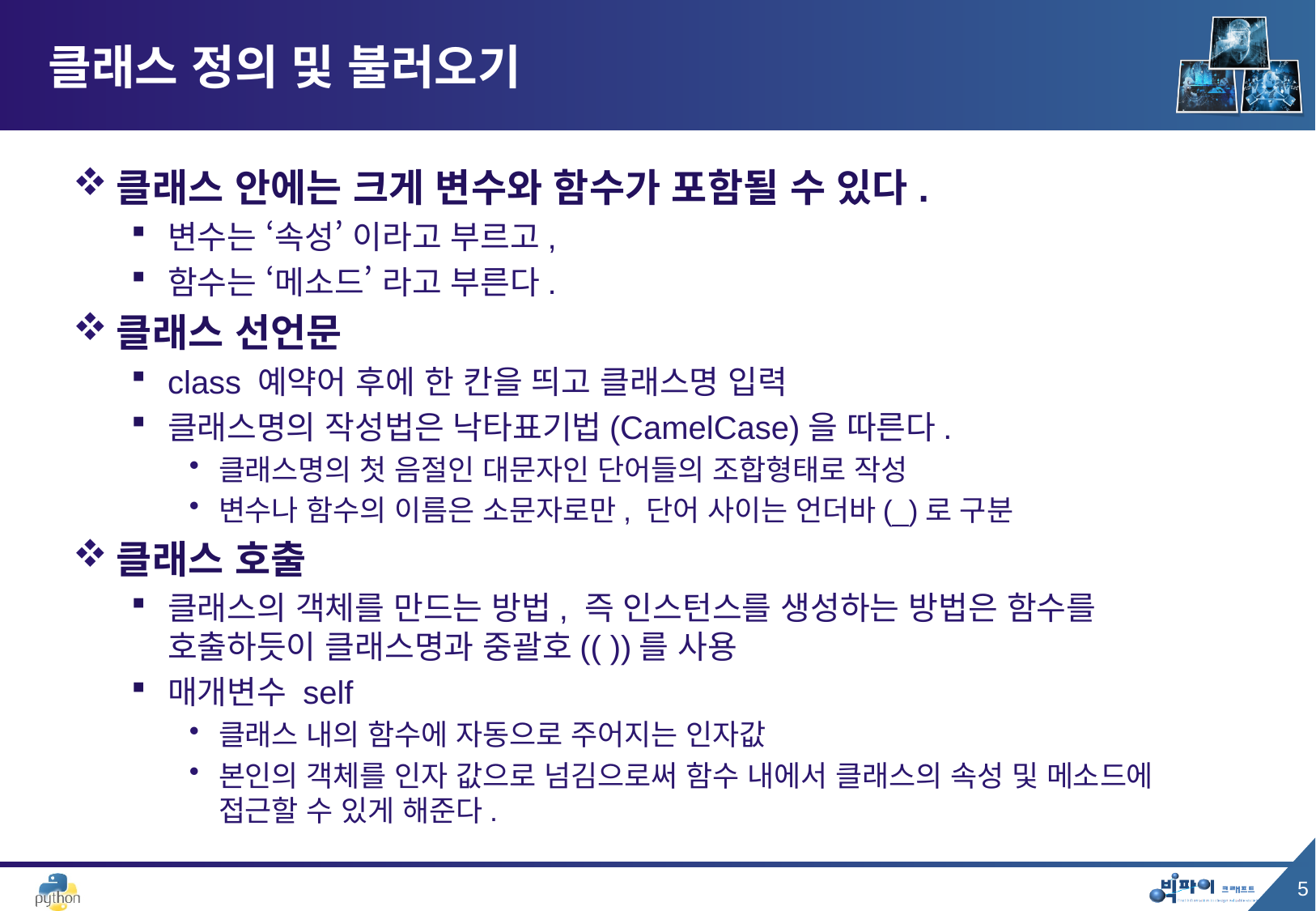

# 클래스 정의 및 불러오기
클래스 안에는 크게 변수와 함수가 포함될 수 있다.
변수는 ‘속성’ 이라고 부르고,
함수는 ‘메소드’ 라고 부른다.
클래스 선언문
class 예약어 후에 한 칸을 띄고 클래스명 입력
클래스명의 작성법은 낙타표기법(CamelCase)을 따른다.
클래스명의 첫 음절인 대문자인 단어들의 조합형태로 작성
변수나 함수의 이름은 소문자로만, 단어 사이는 언더바(_)로 구분
클래스 호출
클래스의 객체를 만드는 방법, 즉 인스턴스를 생성하는 방법은 함수를 호출하듯이 클래스명과 중괄호(( ))를 사용
매개변수 self
클래스 내의 함수에 자동으로 주어지는 인자값
본인의 객체를 인자 값으로 넘김으로써 함수 내에서 클래스의 속성 및 메소드에 접근할 수 있게 해준다.